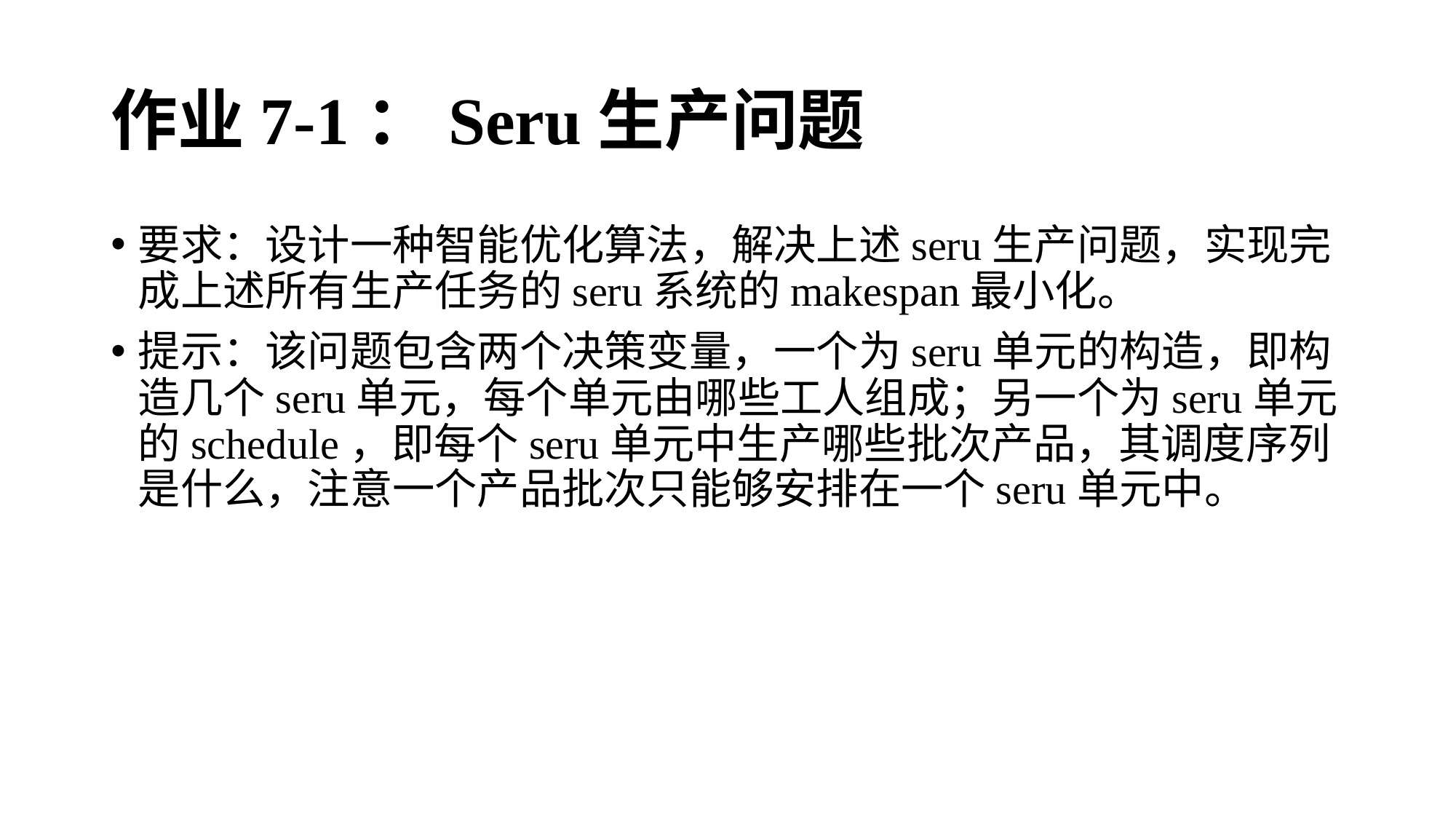

# 作业7-1：Seru生产问题
要求：设计一种智能优化算法，解决上述seru生产问题，实现完成上述所有生产任务的seru系统的makespan最小化。
提示：该问题包含两个决策变量，一个为seru单元的构造，即构造几个seru单元，每个单元由哪些工人组成；另一个为seru单元的schedule，即每个seru单元中生产哪些批次产品，其调度序列是什么，注意一个产品批次只能够安排在一个seru单元中。